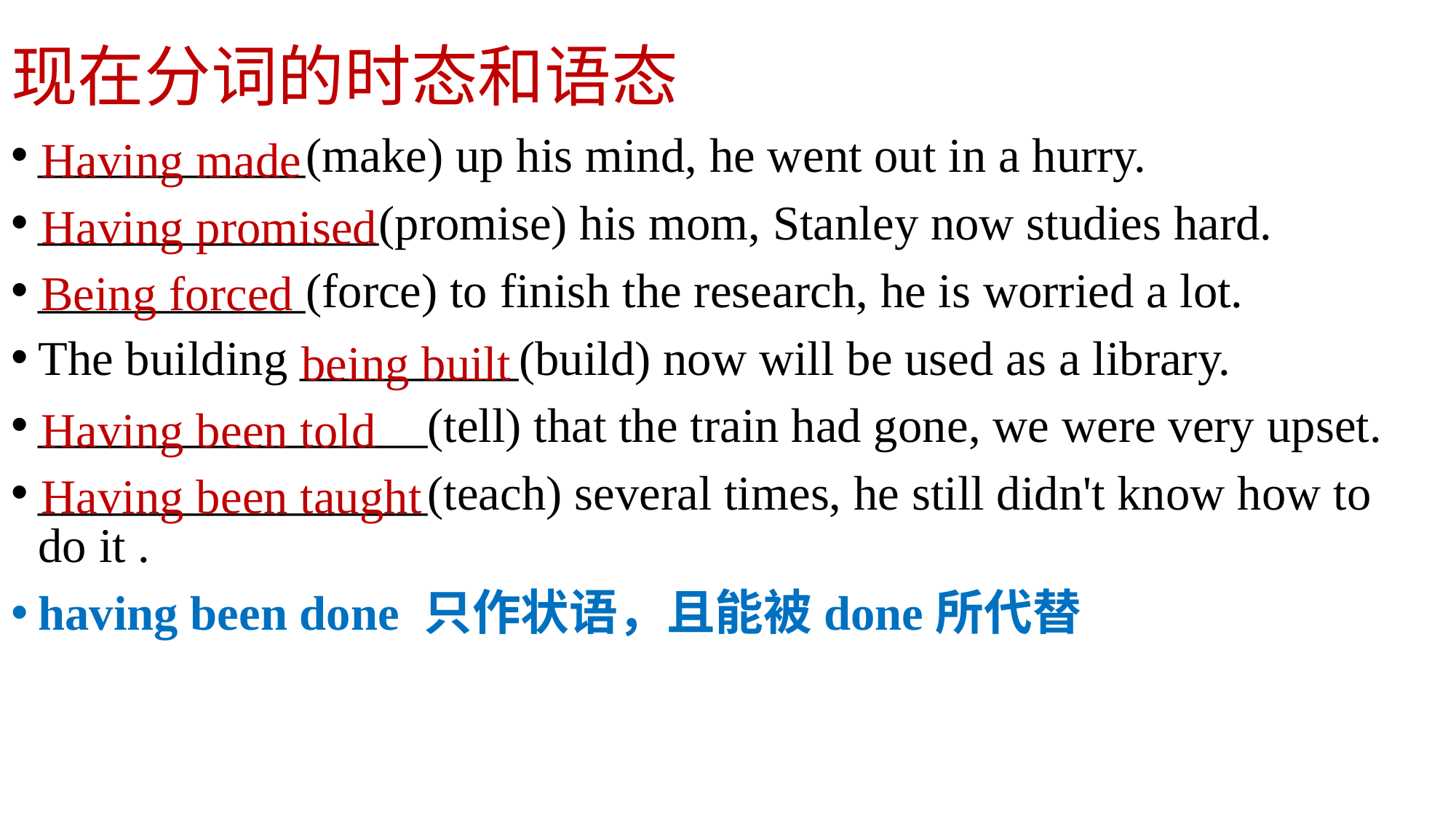

# 现在分词的时态和语态
Having made
___________(make) up his mind, he went out in a hurry.
______________(promise) his mom, Stanley now studies hard.
___________(force) to finish the research, he is worried a lot.
The building _________(build) now will be used as a library.
________________(tell) that the train had gone, we were very upset.
________________(teach) several times, he still didn't know how to do it .
having been done 只作状语，且能被done所代替
Having promised
Being forced
being built
Having been told
Having been taught